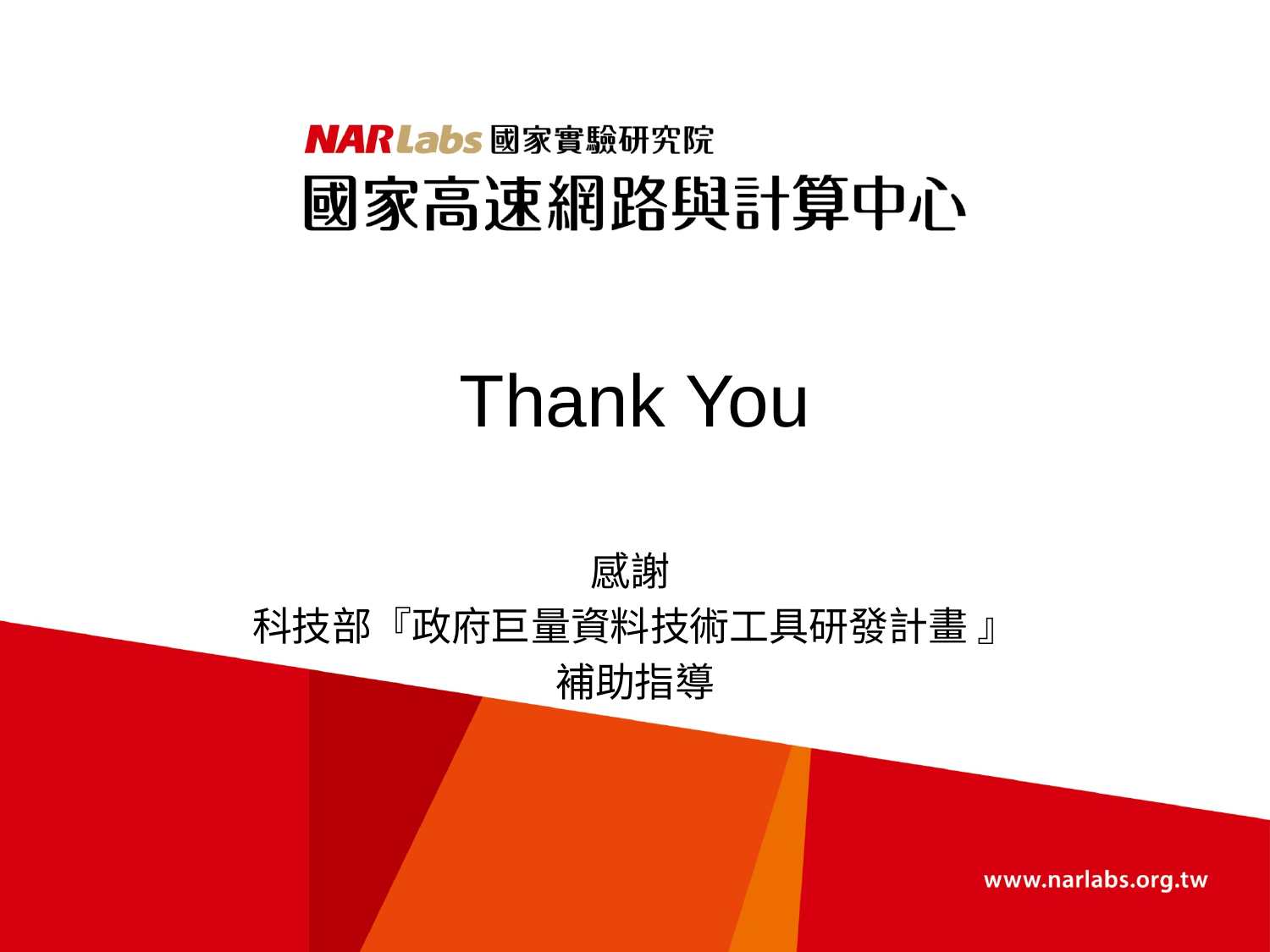

# Thank You
感謝
科技部『政府巨量資料技術工具研發計畫 』
補助指導